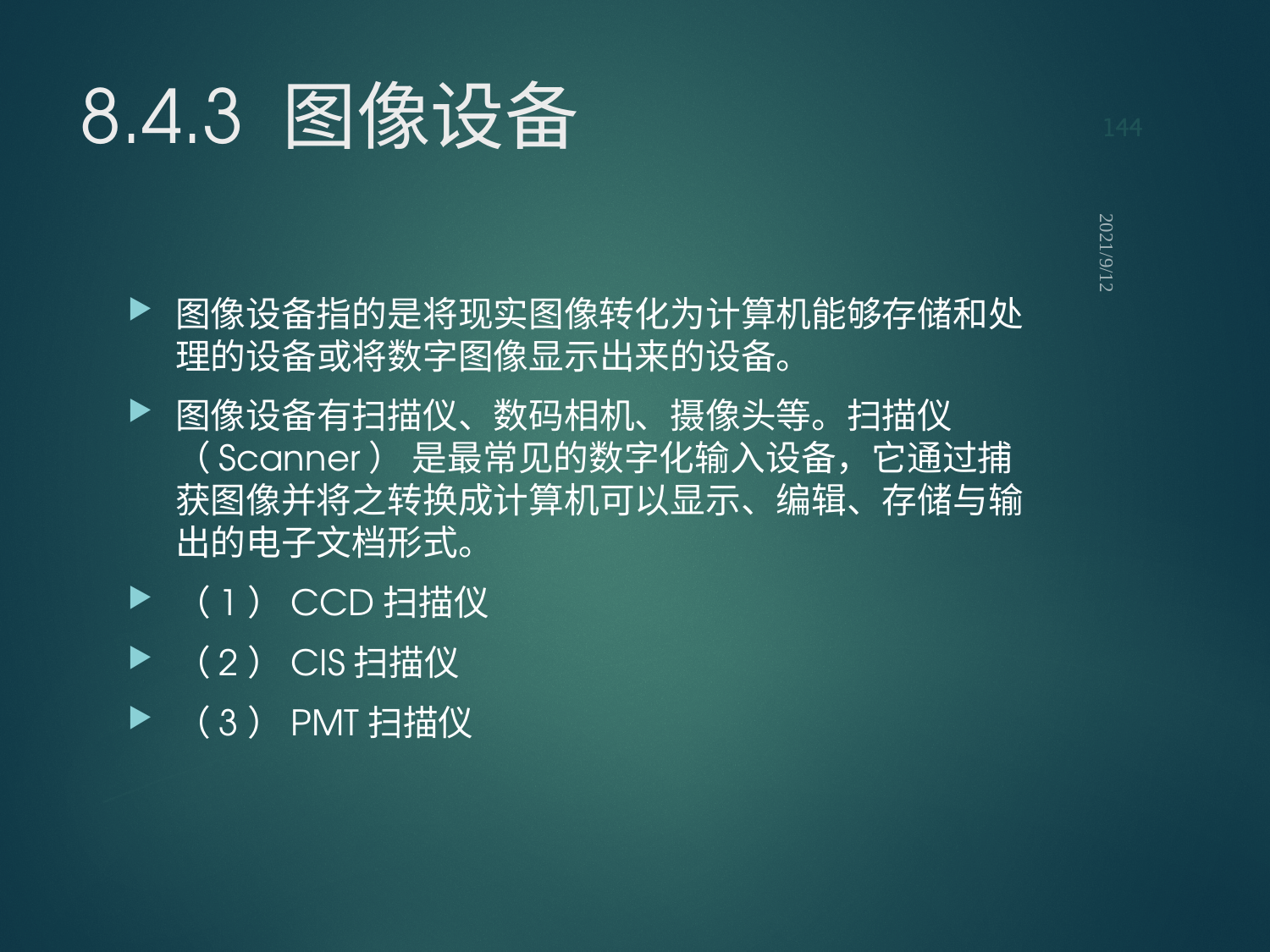

144
# 8.4.3 图像设备
2021/9/12
图像设备指的是将现实图像转化为计算机能够存储和处理的设备或将数字图像显示出来的设备。
图像设备有扫描仪、数码相机、摄像头等。扫描仪（Scanner） 是最常见的数字化输入设备，它通过捕获图像并将之转换成计算机可以显示、编辑、存储与输出的电子文档形式。
（1）CCD扫描仪
（2）CIS扫描仪
（3）PMT扫描仪